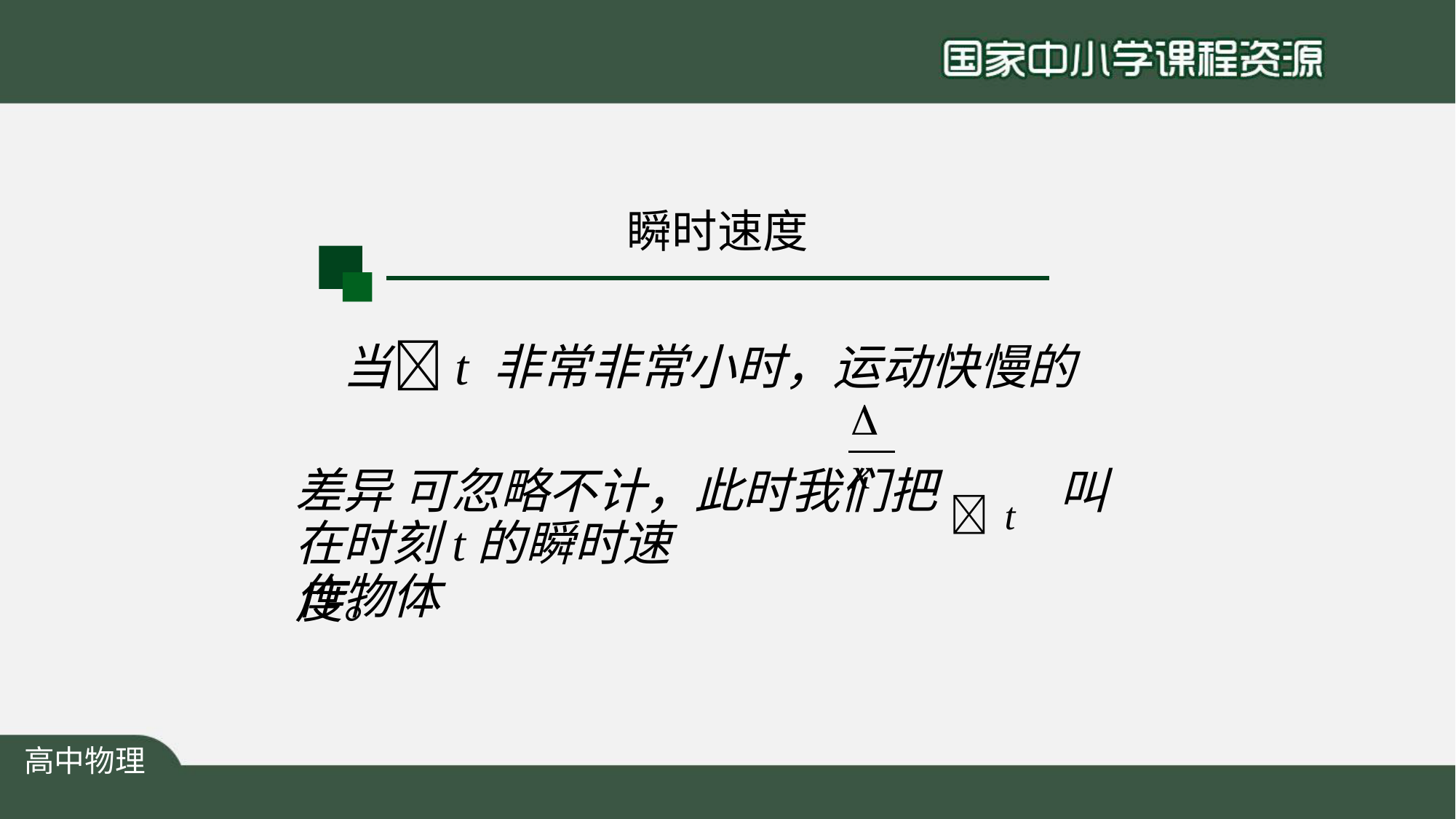

瞬时速度

# 当Δt 非常非常小时，运动快慢的差异 可忽略不计，此时我们把	Δt	叫作物体
Δx

在时刻t的瞬时速度。
高中物理